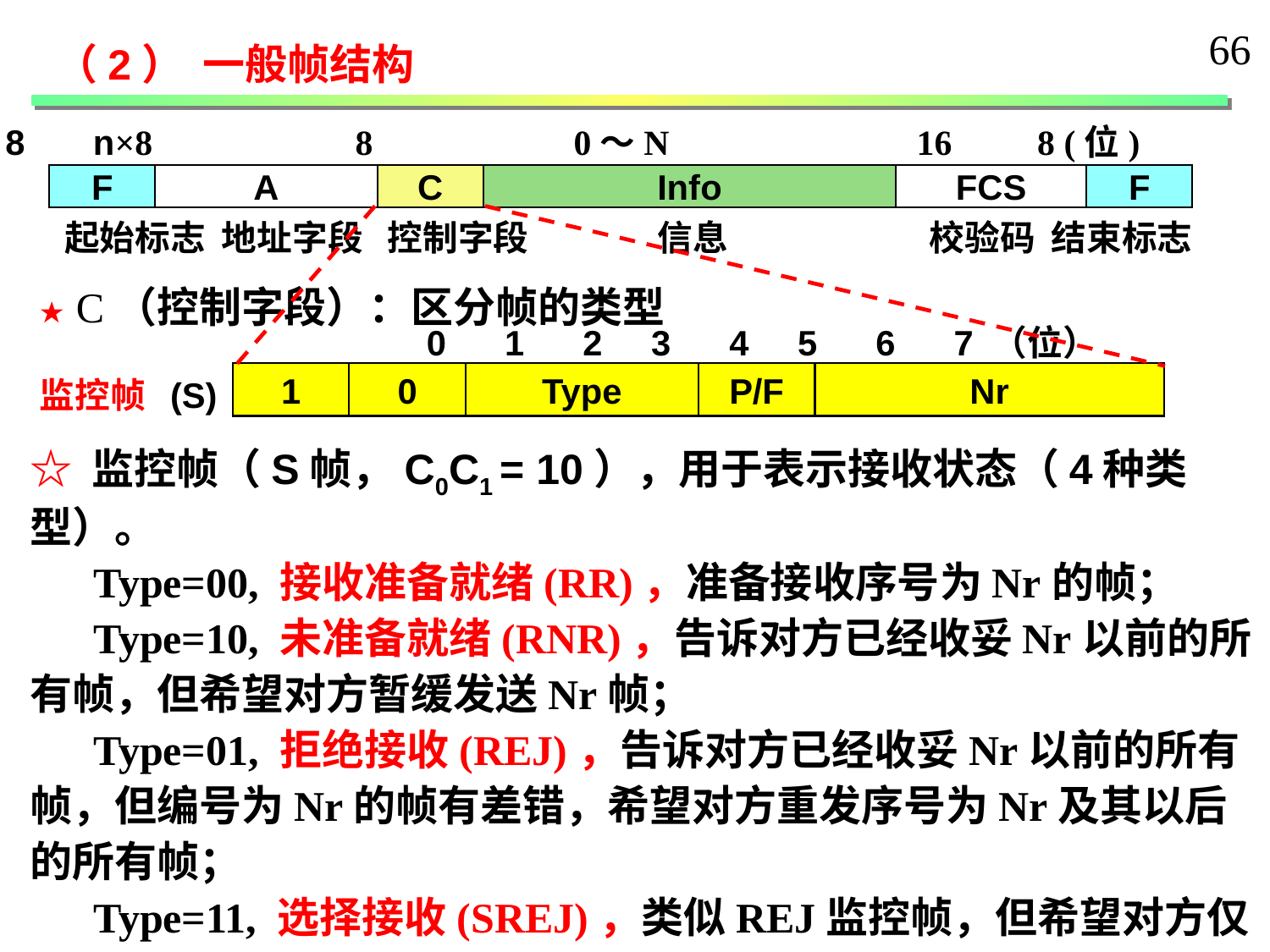

66
（2）  一般帧结构

  8       n×8	             8	         0～N	                   16	    8 (位)
F
A
C
Info
FCS
F

起始标志  地址字段   控制字段                信息                         校验码  结束标志
★ C（控制字段）：区分帧的类型
0      1      2     3      4     5      6      7 （位）
监控帧  (S)
1
0
Type
P/F
Nr
☆ 监控帧（S帧，C0C1 = 10），用于表示接收状态（4种类型）。
      Type=00, 接收准备就绪(RR)，准备接收序号为Nr的帧；
      Type=10, 未准备就绪(RNR)，告诉对方已经收妥Nr以前的所有帧，但希望对方暂缓发送Nr帧；
      Type=01, 拒绝接收(REJ)，告诉对方已经收妥Nr以前的所有帧，但编号为Nr的帧有差错，希望对方重发序号为Nr及其以后的所有帧；
      Type=11, 选择接收(SREJ)，类似REJ监控帧，但希望对方仅仅重发第Nr帧。